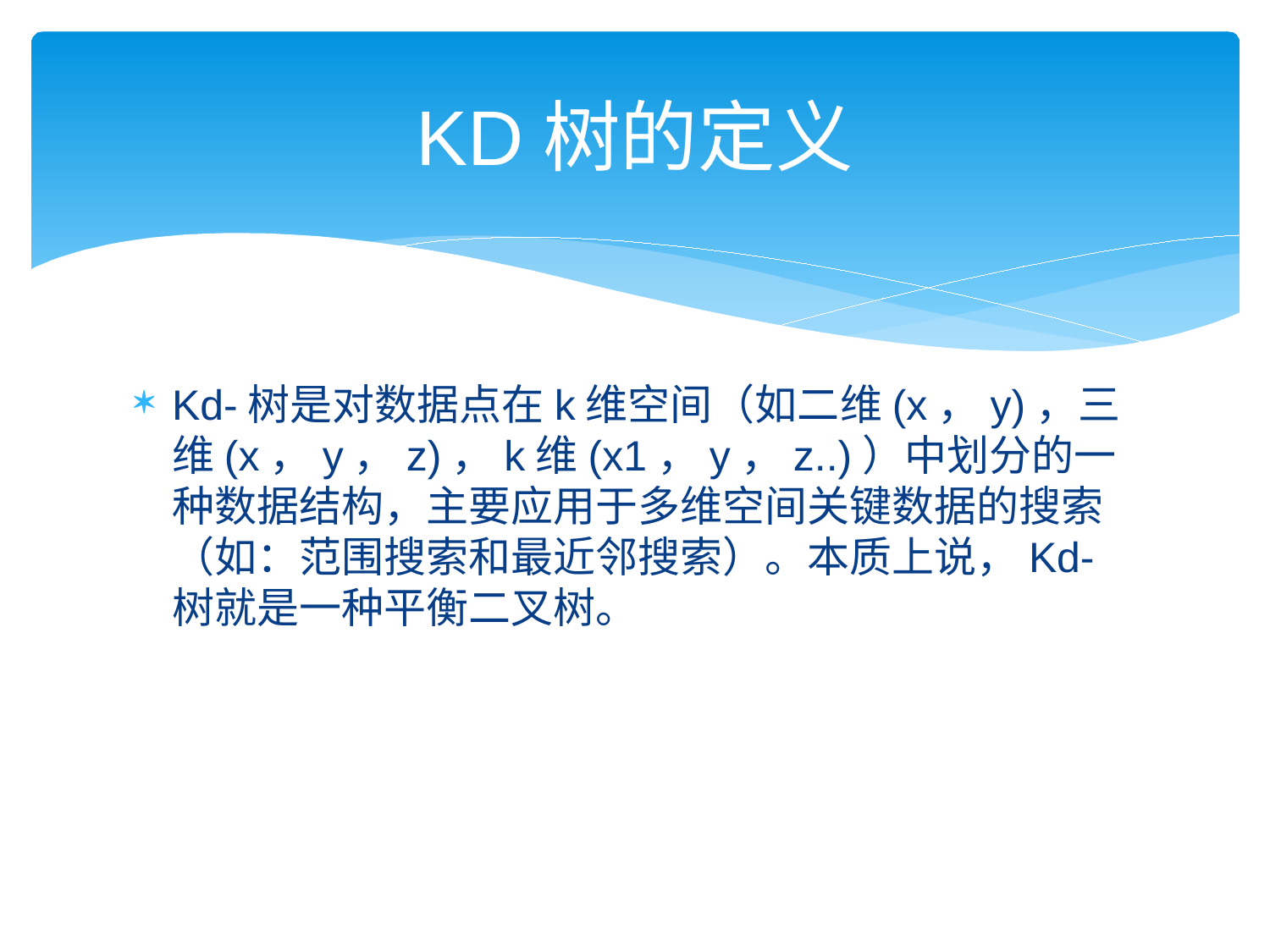

# KD树的定义
Kd-树是对数据点在k维空间（如二维(x，y)，三维(x，y，z)，k维(x1，y，z..)）中划分的一种数据结构，主要应用于多维空间关键数据的搜索（如：范围搜索和最近邻搜索）。本质上说，Kd-树就是一种平衡二叉树。